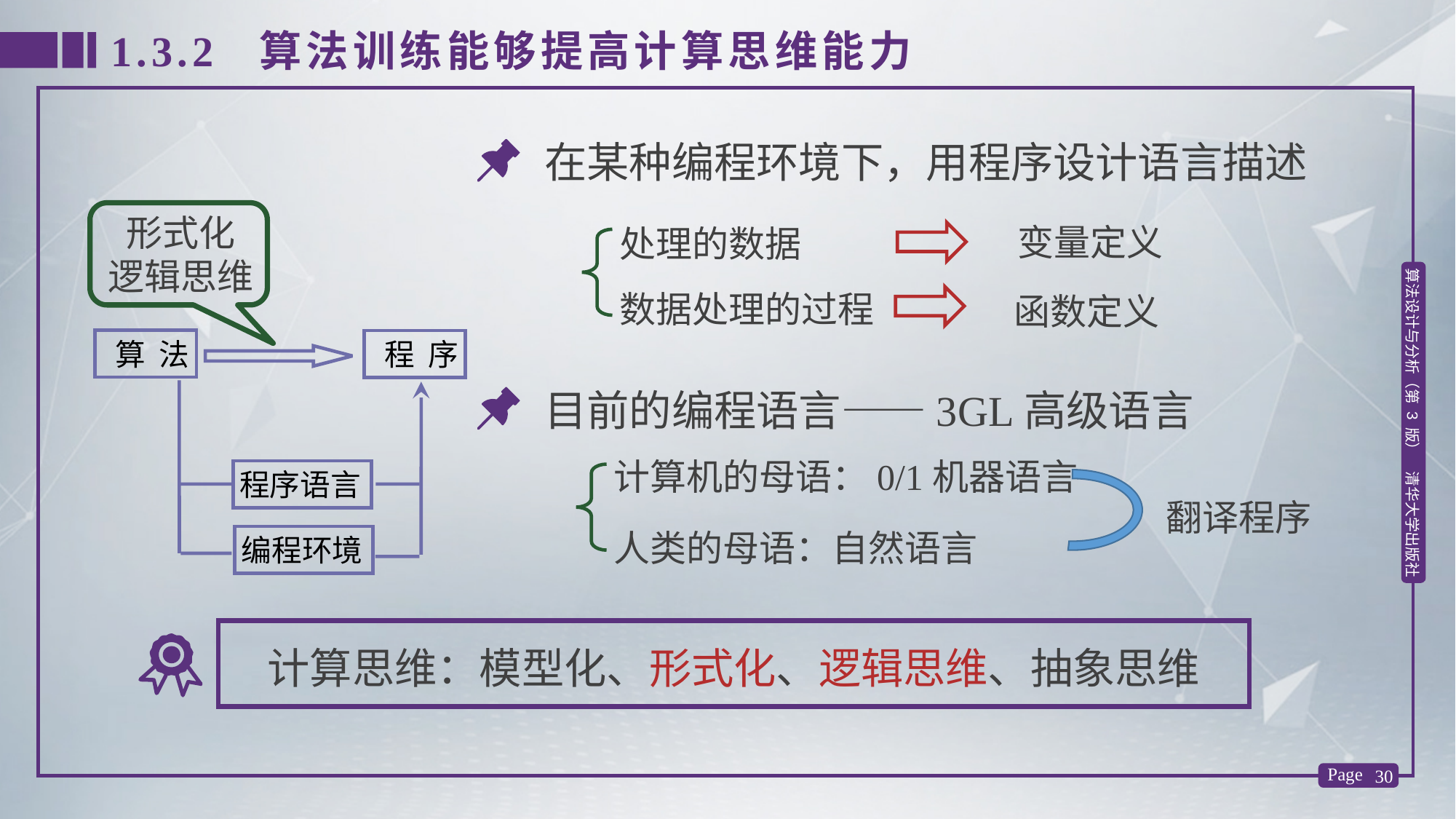

1.3.2  算法训练能够提高计算思维能力
在某种编程环境下，用程序设计语言描述

形式化
逻辑思维
变量定义

处理的数据
数据处理的过程

函数定义

 算  法
 程  序

目前的编程语言——3GL高级语言

计算机的母语：0/1机器语言
人类的母语：自然语言

程序语言

翻译程序

编程环境

计算思维：模型化、形式化、逻辑思维、抽象思维